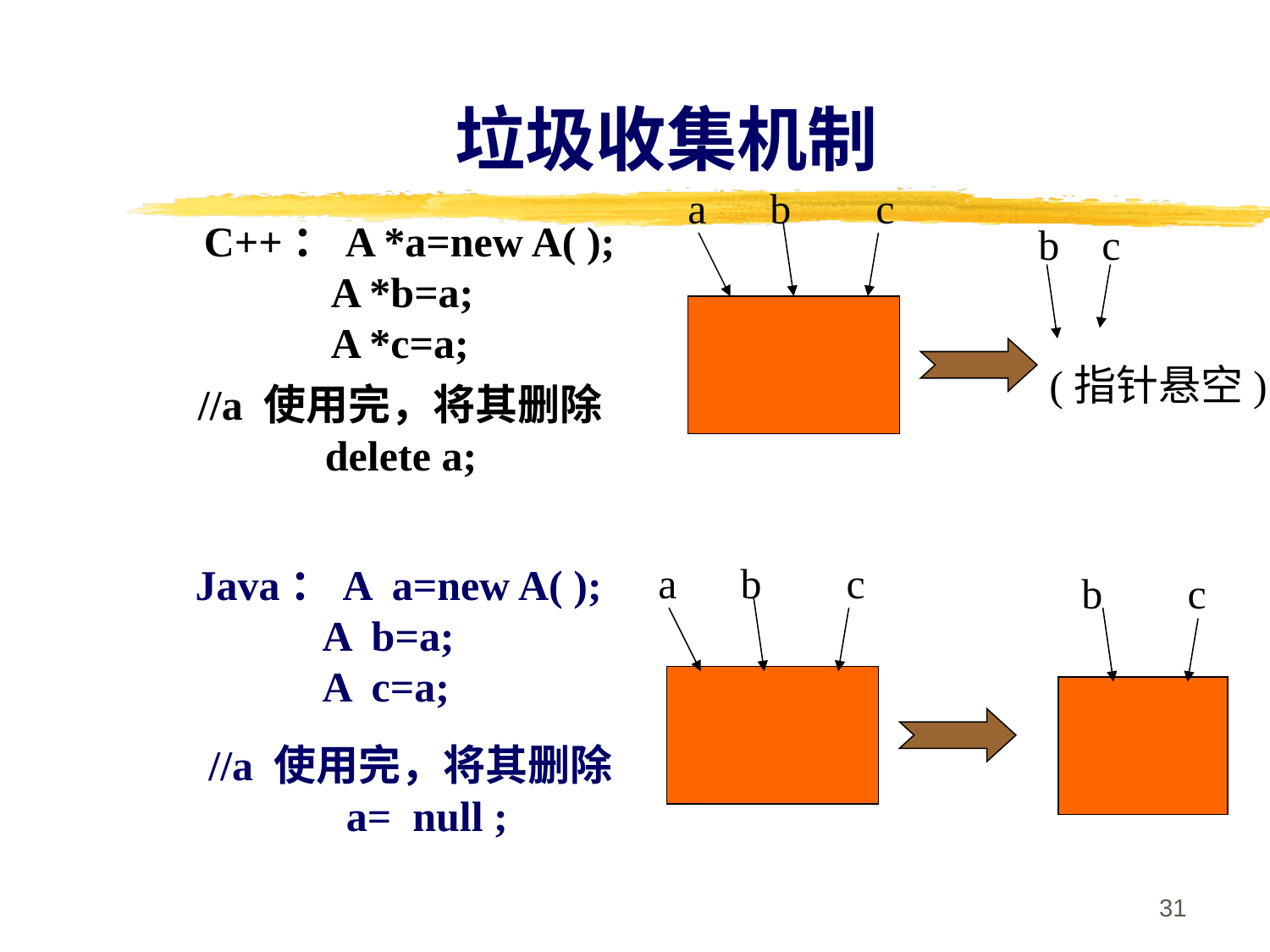

垃圾收集机制
a      b        c

C++：A *a=new A( );
	A *b=a;
	A *c=a;
   b    c

(指针悬空)

//a 使用完，将其删除
	delete a;
a      b        c

Java：A  a=new A( );
	A  b=a;
	A  c=a;
      b        c

//a 使用完，将其删除
	 a=  null ;
31